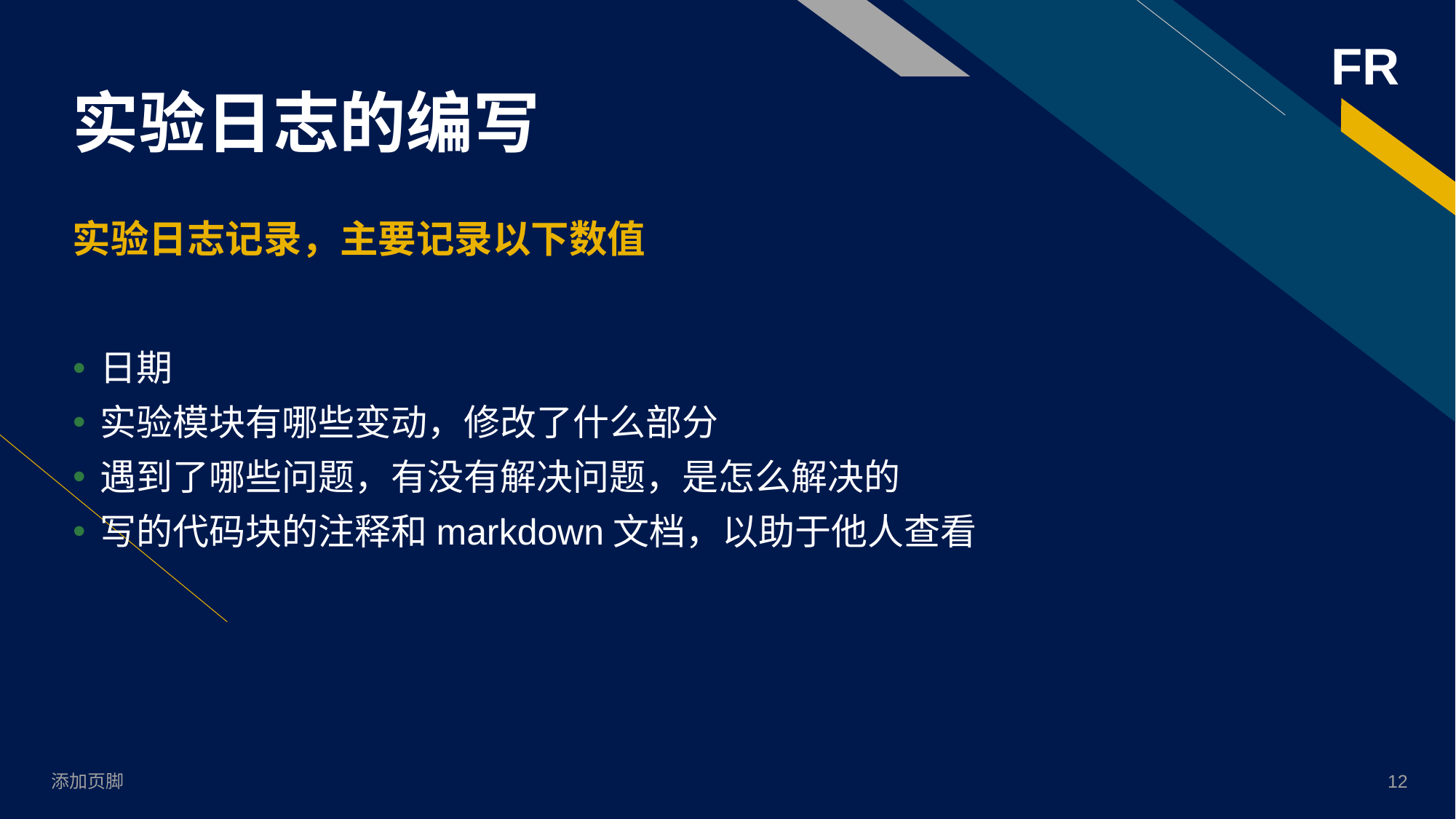

# 实验日志的编写
实验日志记录，主要记录以下数值
日期
实验模块有哪些变动，修改了什么部分
遇到了哪些问题，有没有解决问题，是怎么解决的
写的代码块的注释和markdown文档，以助于他人查看
添加页脚
12